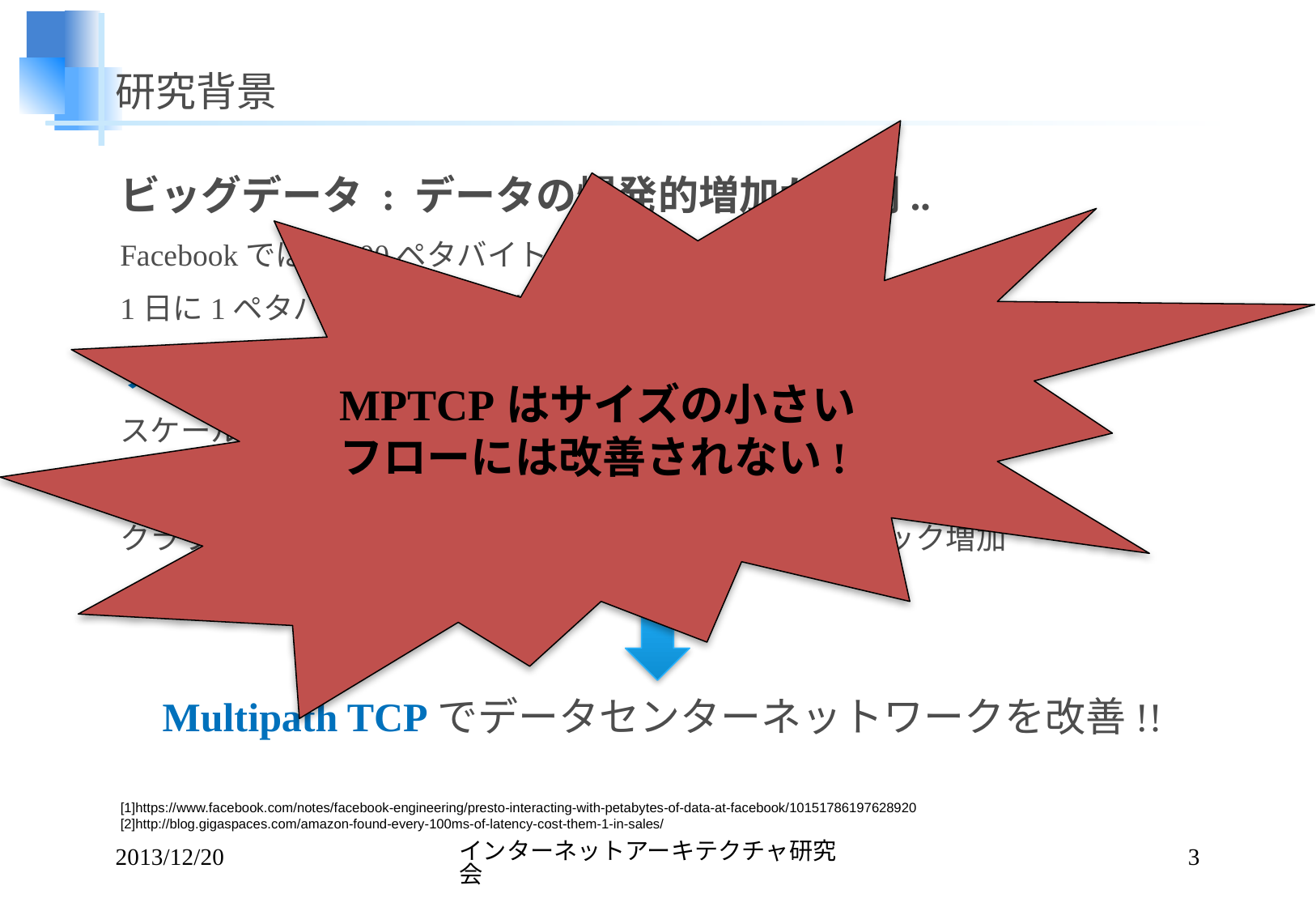

# 研究背景
MPTCPはサイズの小さいフローには改善されない!
ビッグデータ : データの爆発的増加が深刻..
Facebookでは約300ペタバイトのデータを保有
1日に1ペタバイトのデータを処理[1].
データセンターでは..
スケールアウト : サーバ台数の増加, 数万台、数十万台規模での
信頼性 : ホスト間通信で複数経路により冗長化
クラウドサービス : データセンター内での横のトラフィック増加

Multipath TCPでデータセンターネットワークを改善!!
[1]https://www.facebook.com/notes/facebook-engineering/presto-interacting-with-petabytes-of-data-at-facebook/10151786197628920
[2]http://blog.gigaspaces.com/amazon-found-every-100ms-of-latency-cost-them-1-in-sales/
2013/12/20
インターネットアーキテクチャ研究会
3